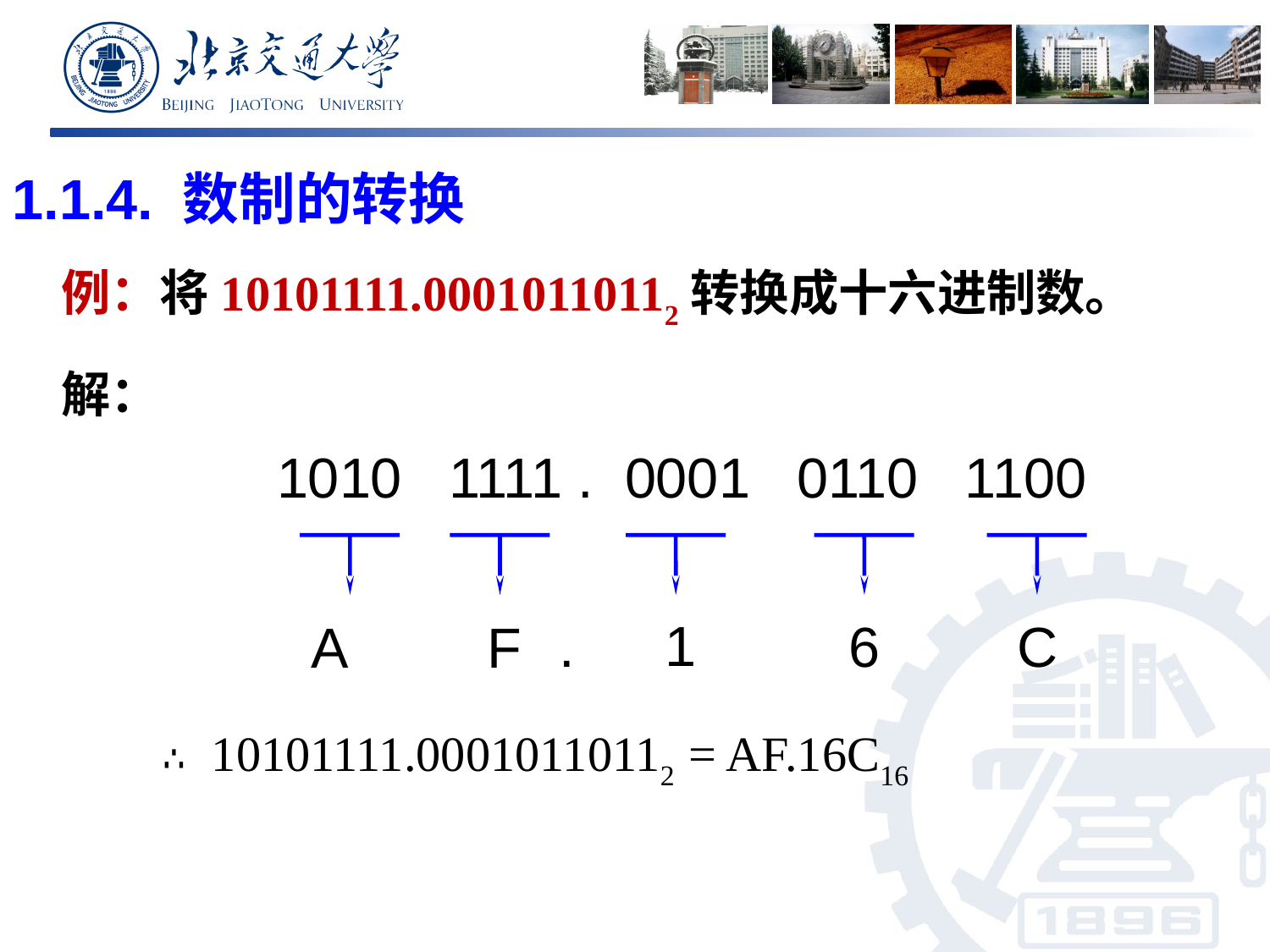

# 1.1.4. 数制的转换
例：将10101111.00010110112转换成十六进制数。
解：

1010   1111 .  0001   0110   1100

1
.
6
C
A
F
∴  10101111.00010110112  = AF.16C16